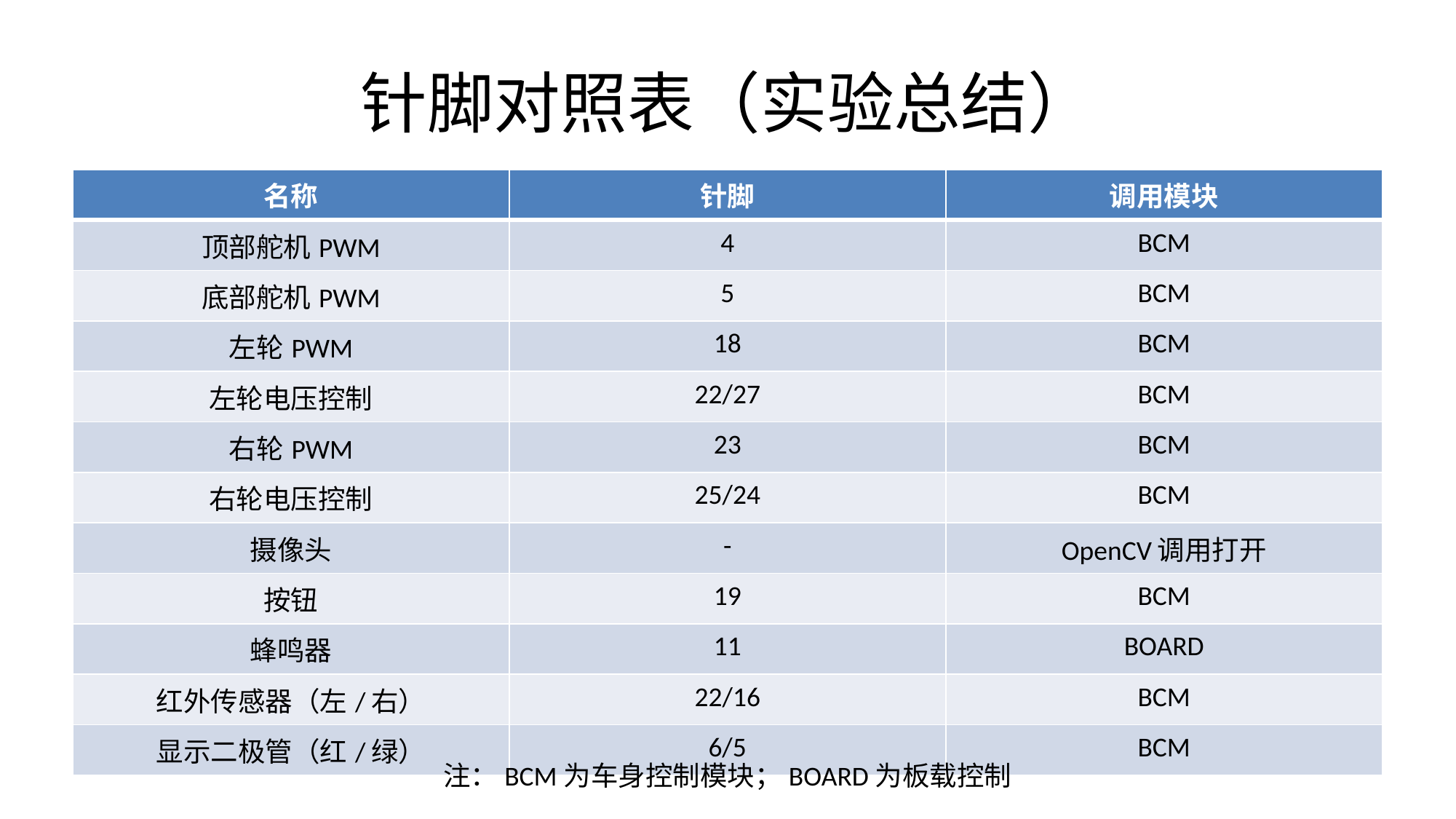

# 针脚对照表（实验总结）
| 名称 | 针脚 | 调用模块 |
| --- | --- | --- |
| 顶部舵机PWM | 4 | BCM |
| 底部舵机PWM | 5 | BCM |
| 左轮PWM | 18 | BCM |
| 左轮电压控制 | 22/27 | BCM |
| 右轮PWM | 23 | BCM |
| 右轮电压控制 | 25/24 | BCM |
| 摄像头 | - | OpenCV调用打开 |
| 按钮 | 19 | BCM |
| 蜂鸣器 | 11 | BOARD |
| 红外传感器（左/右） | 22/16 | BCM |
| 显示二极管（红/绿） | 6/5 | BCM |
注：BCM为车身控制模块；BOARD为板载控制